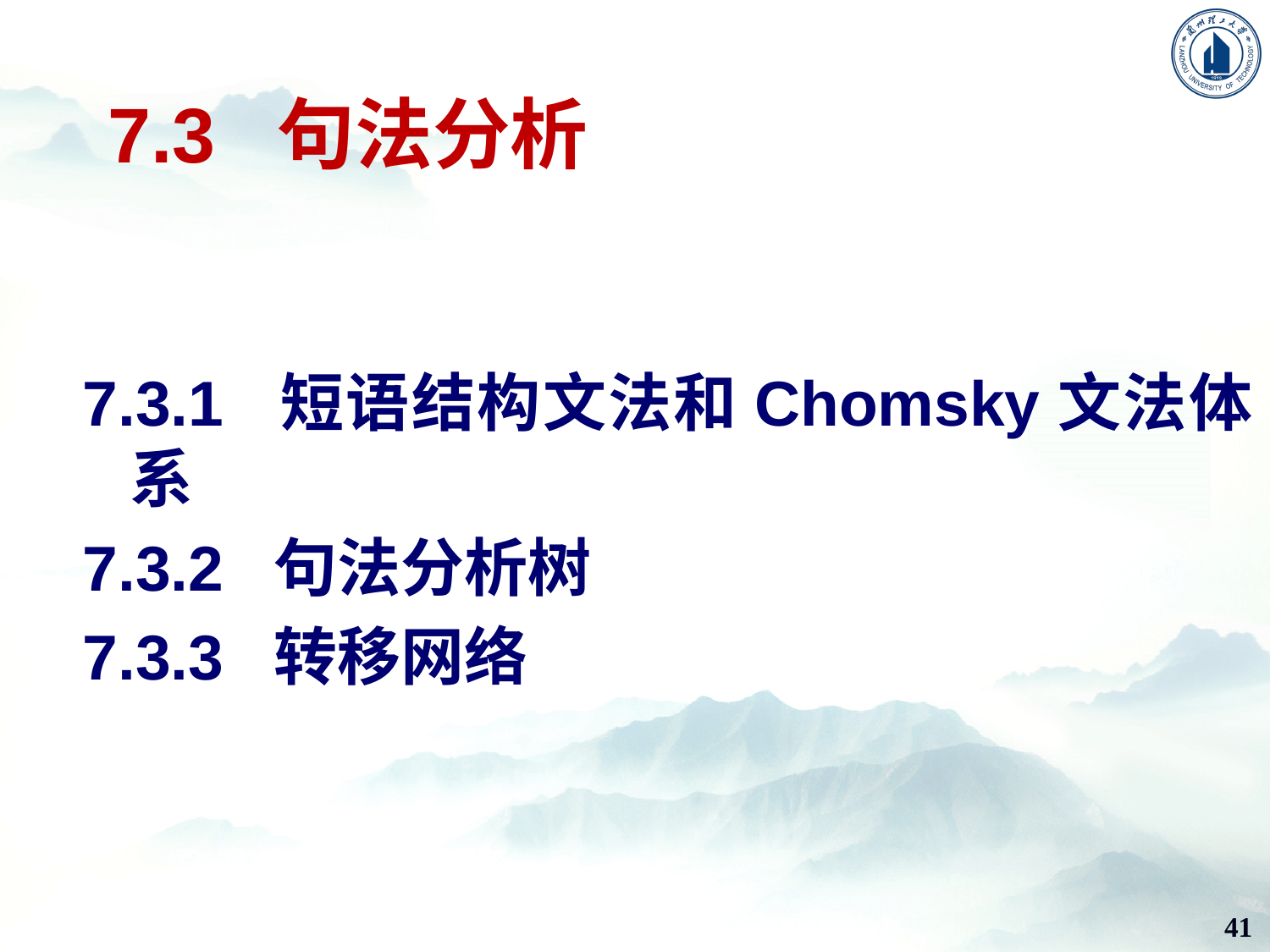

# 7.3  句法分析
7.3.1  短语结构文法和Chomsky文法体系
7.3.2  句法分析树
7.3.3  转移网络
41